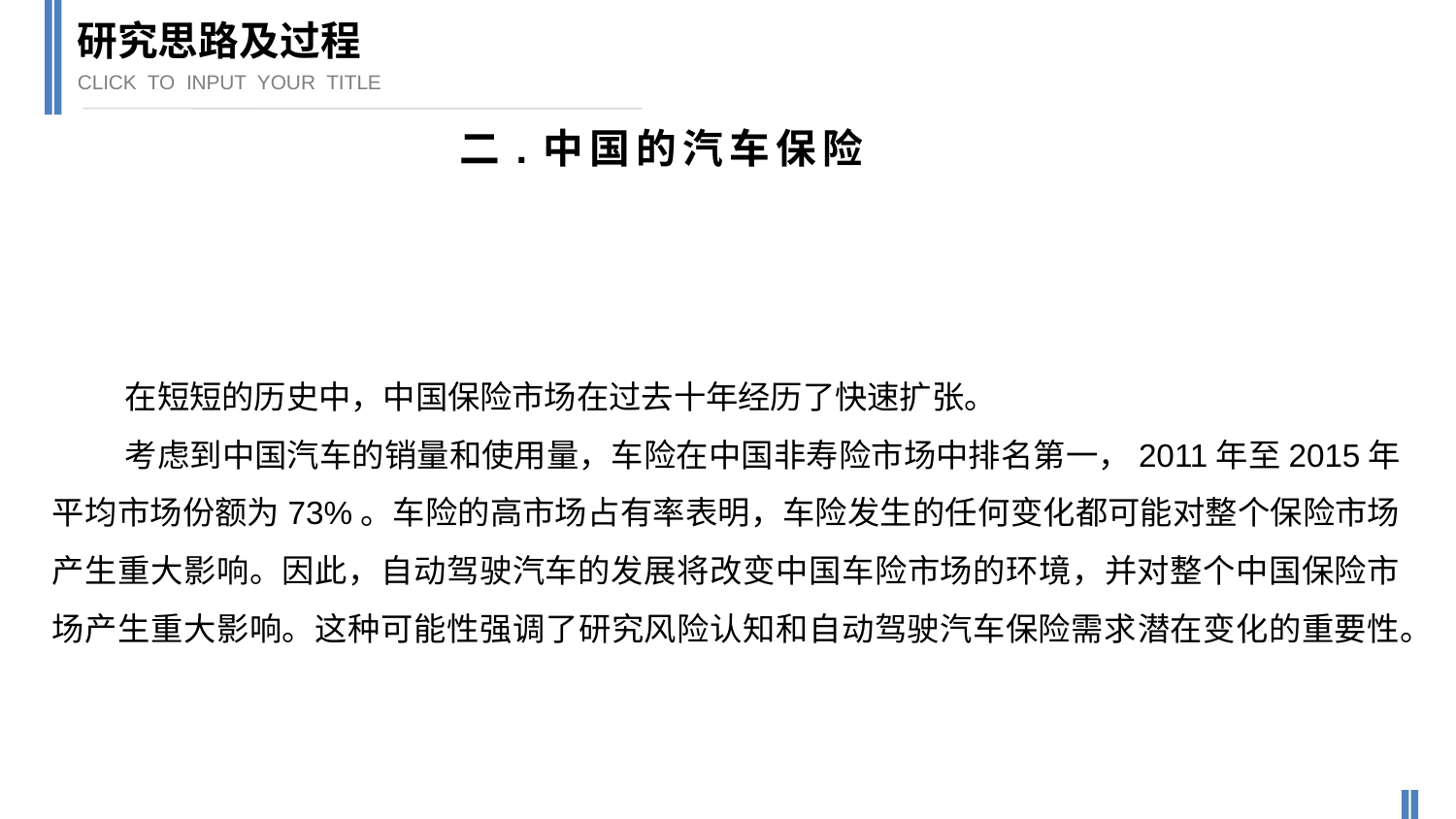

研究思路及过程
CLICK  TO  INPUT  YOUR  TITLE
二.中国的汽车保险
在短短的历史中，中国保险市场在过去十年经历了快速扩张。
考虑到中国汽车的销量和使用量，车险在中国非寿险市场中排名第一，2011年至2015年平均市场份额为73%。车险的高市场占有率表明，车险发生的任何变化都可能对整个保险市场产生重大影响。因此，自动驾驶汽车的发展将改变中国车险市场的环境，并对整个中国保险市场产生重大影响。这种可能性强调了研究风险认知和自动驾驶汽车保险需求潜在变化的重要性。